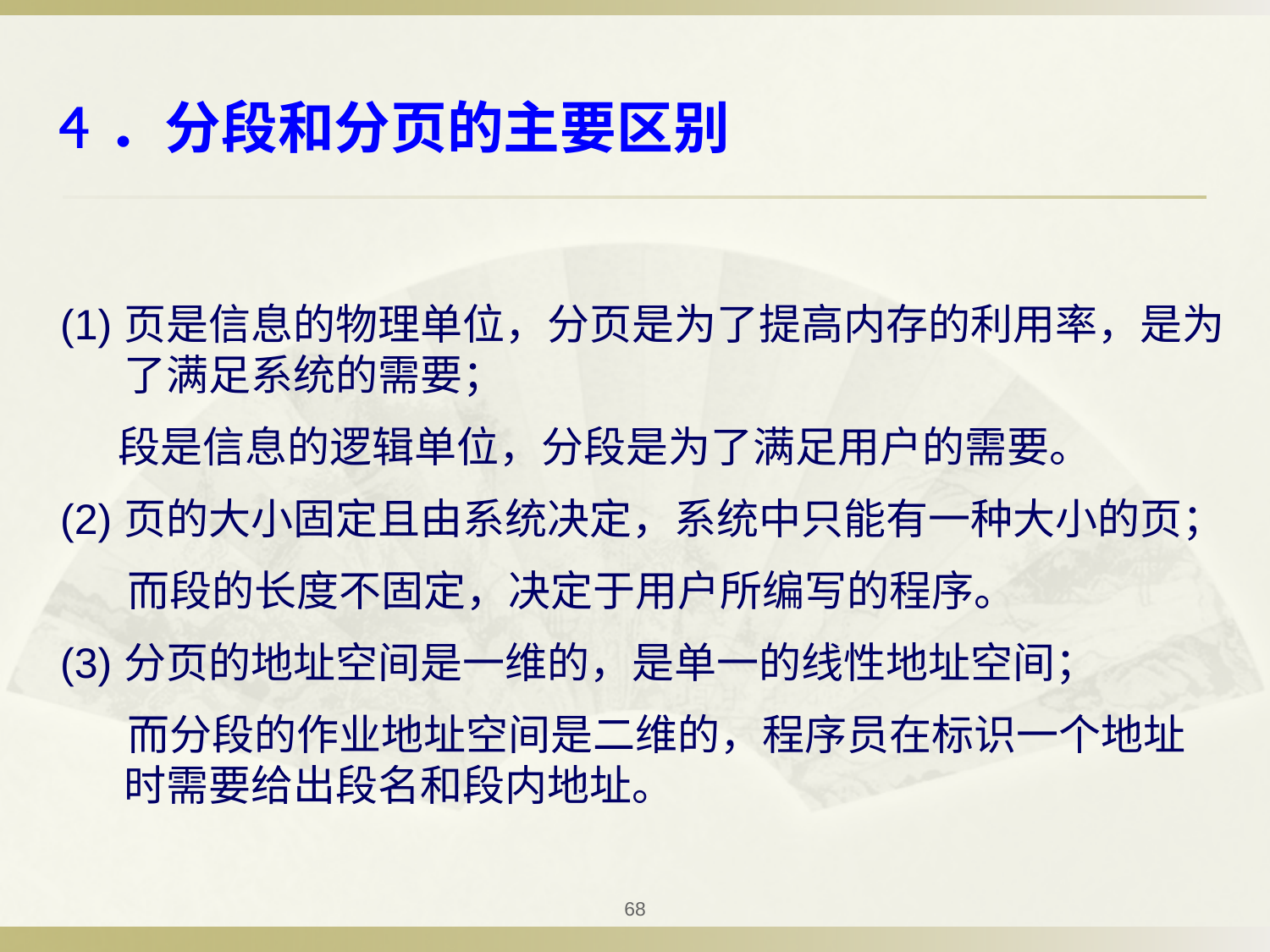

4．分段和分页的主要区别
页是信息的物理单位，分页是为了提高内存的利用率，是为了满足系统的需要；
     段是信息的逻辑单位，分段是为了满足用户的需要。
页的大小固定且由系统决定，系统中只能有一种大小的页；
      而段的长度不固定，决定于用户所编写的程序。
分页的地址空间是一维的，是单一的线性地址空间；
      而分段的作业地址空间是二维的，程序员在标识一个地址时需要给出段名和段内地址。

68